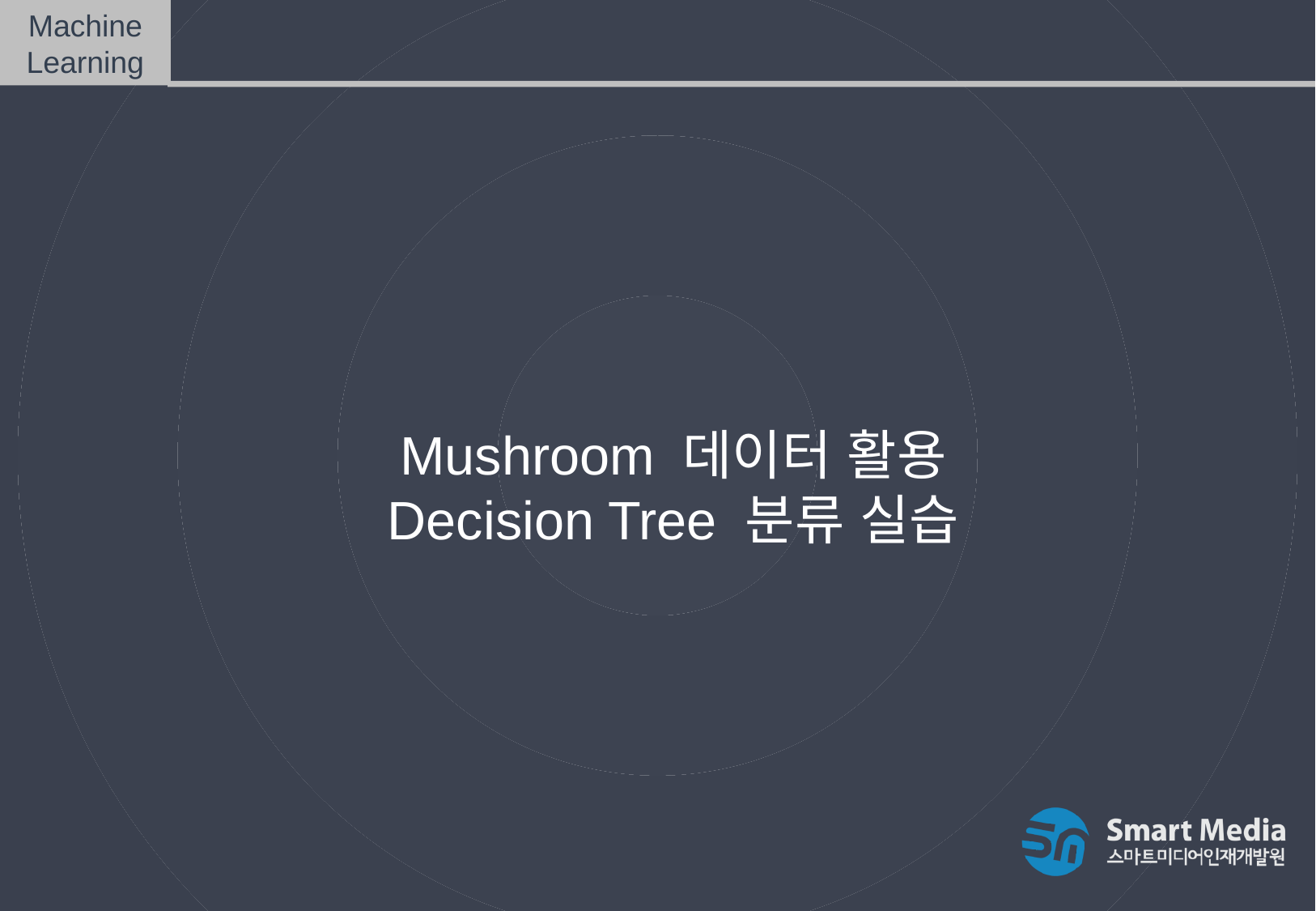

Machine Learning
Decision Tree

Mushroom 데이터 활용
Decision Tree 분류 실습